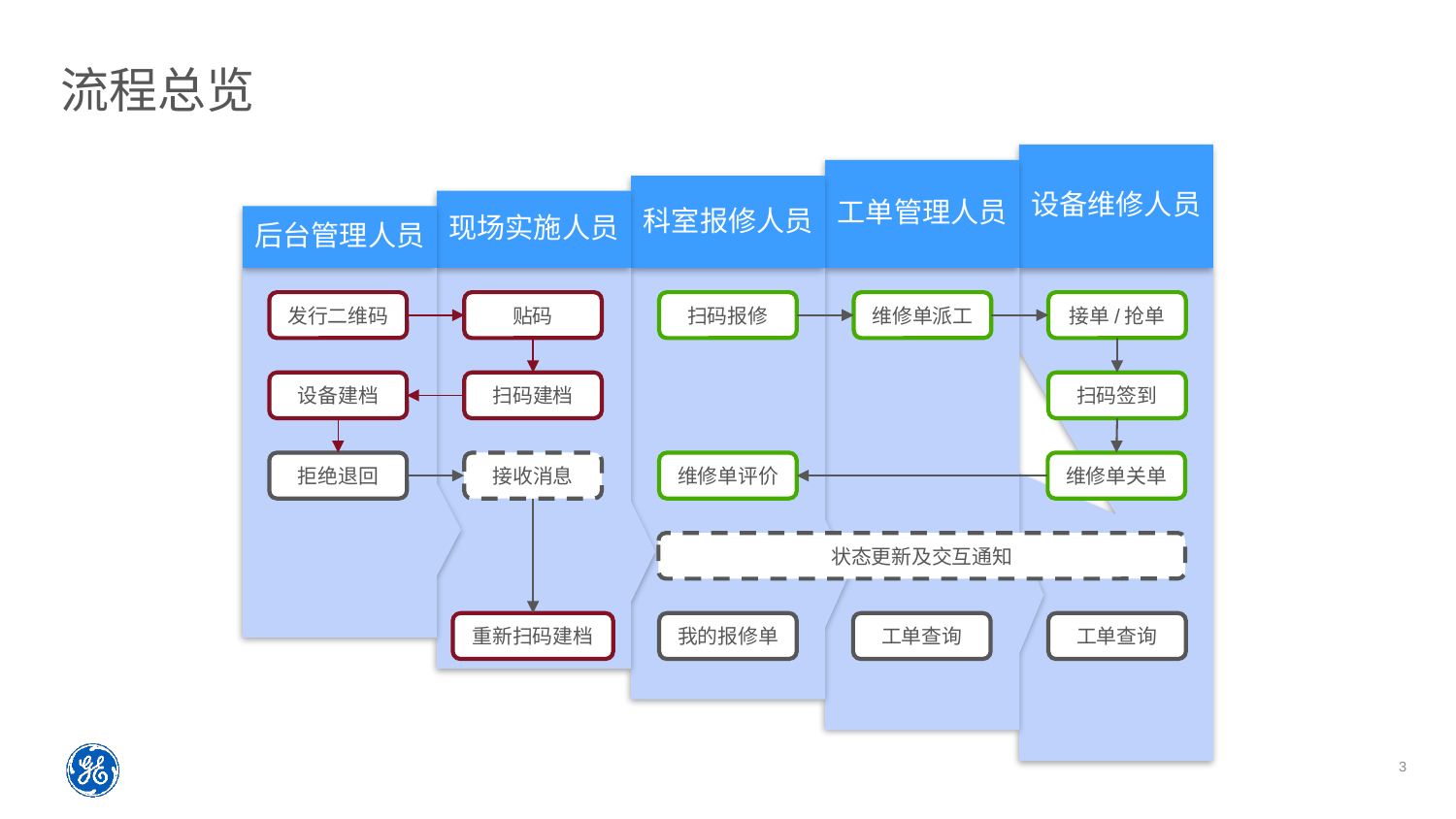

# 流程总览
设备维修人员
工单管理人员
科室报修人员
现场实施人员
后台管理人员
发行二维码
贴码
扫码报修
维修单派工
接单/抢单
设备建档
扫码建档
扫码签到
拒绝退回
接收消息
维修单评价
维修单关单
状态更新及交互通知
工单查询
重新扫码建档
我的报修单
工单查询
3